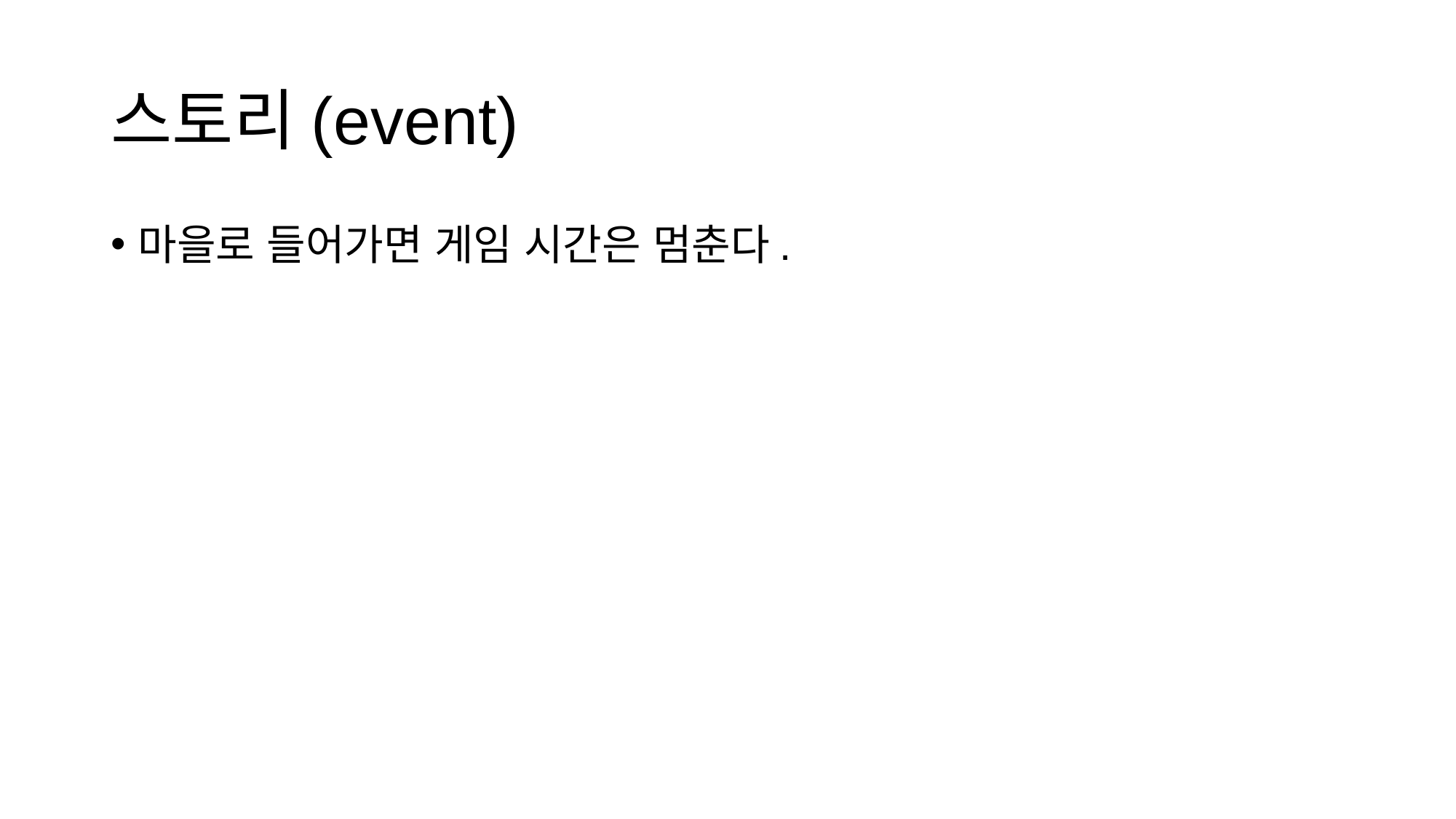

# 스토리(event)
마을로 들어가면 게임 시간은 멈춘다.